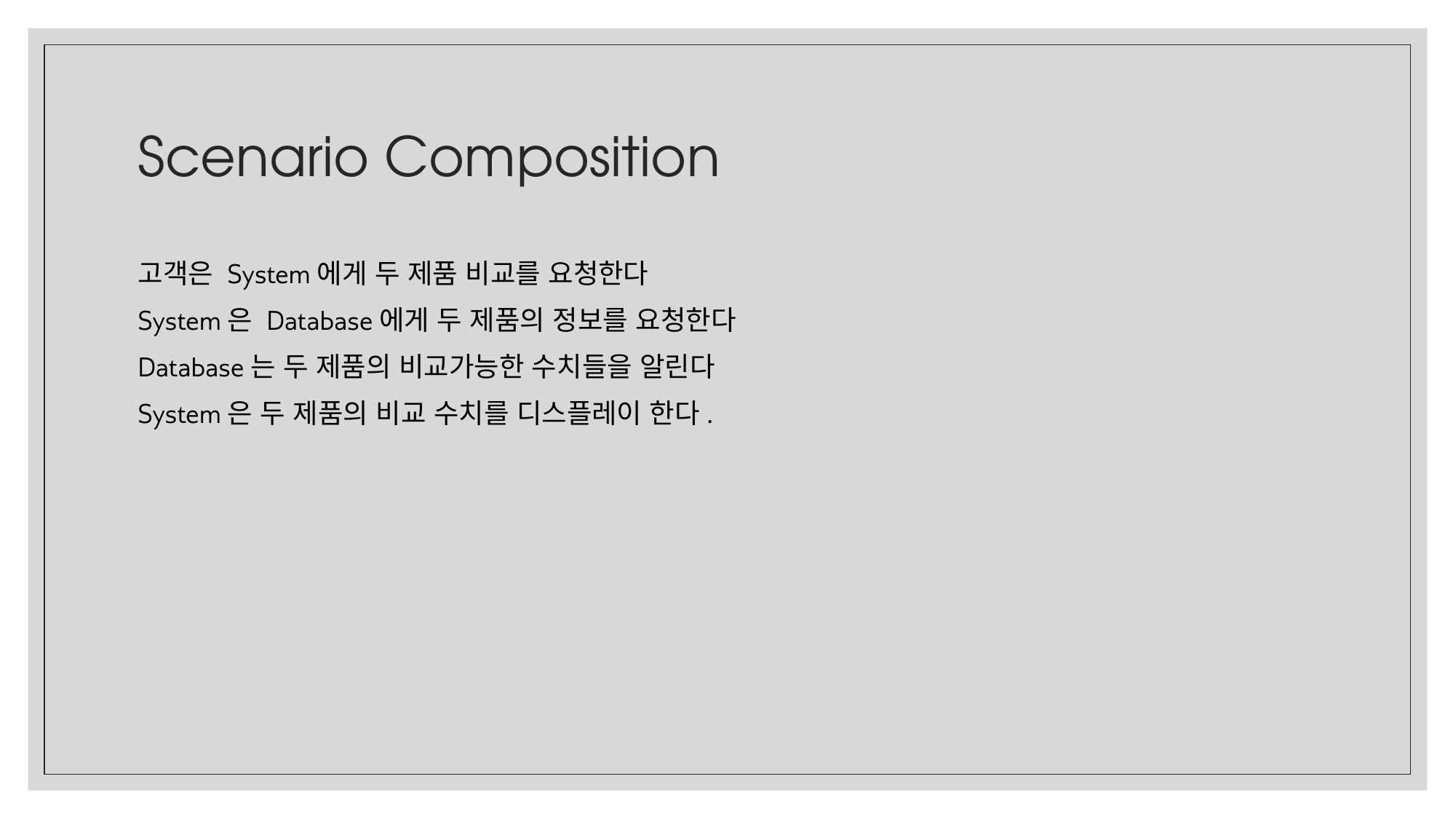

# Scenario Composition
고객은 System에게 두 제품 비교를 요청한다
System은 Database에게 두 제품의 정보를 요청한다
Database는 두 제품의 비교가능한 수치들을 알린다
System은 두 제품의 비교 수치를 디스플레이 한다.